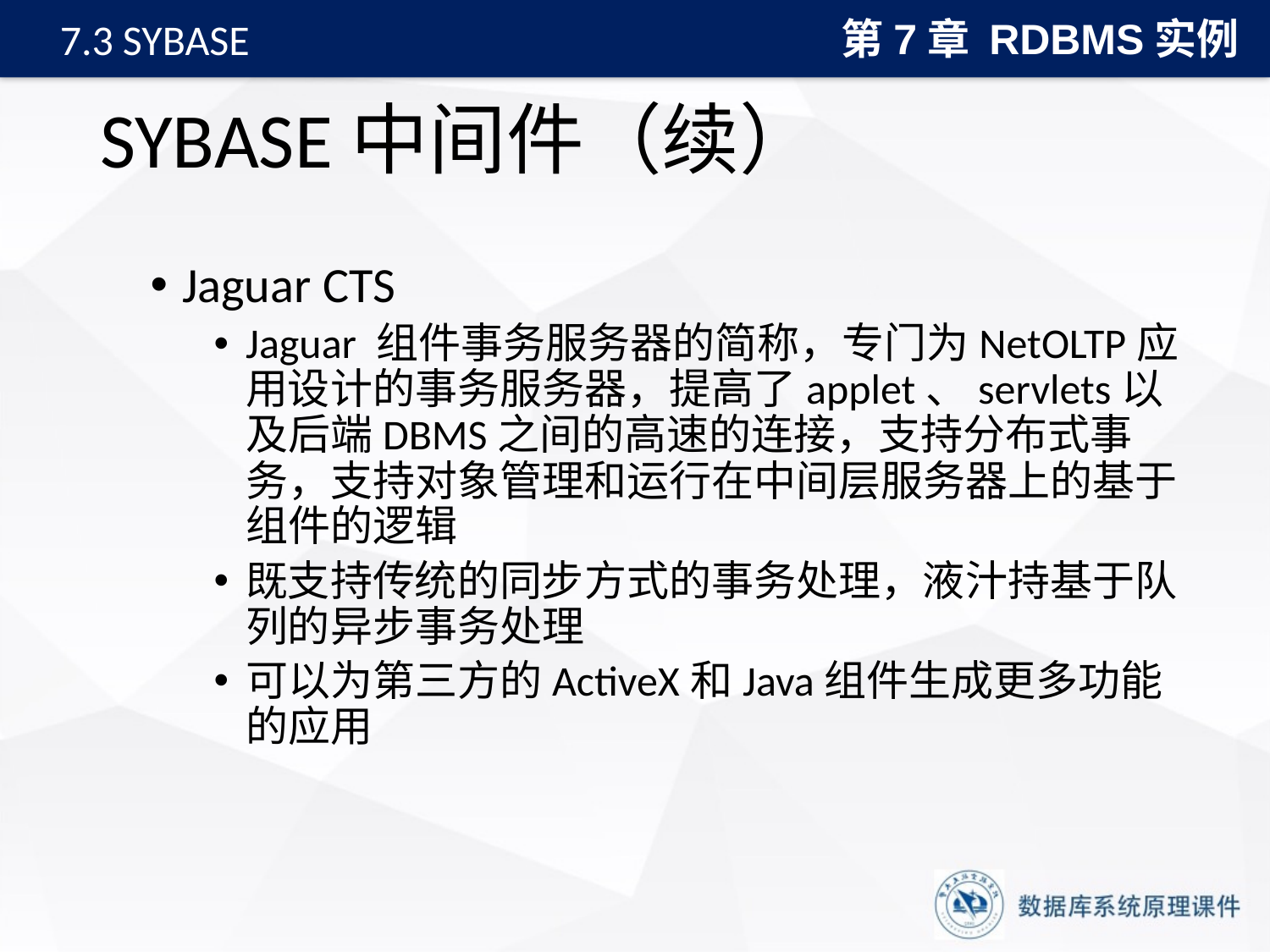

第7章 RDBMS实例
7.3 SYBASE
# SYBASE中间件（续）
Jaguar CTS
Jaguar 组件事务服务器的简称，专门为NetOLTP应用设计的事务服务器，提高了applet、servlets以及后端DBMS之间的高速的连接，支持分布式事务，支持对象管理和运行在中间层服务器上的基于组件的逻辑
既支持传统的同步方式的事务处理，液汁持基于队列的异步事务处理
可以为第三方的ActiveX和Java组件生成更多功能的应用